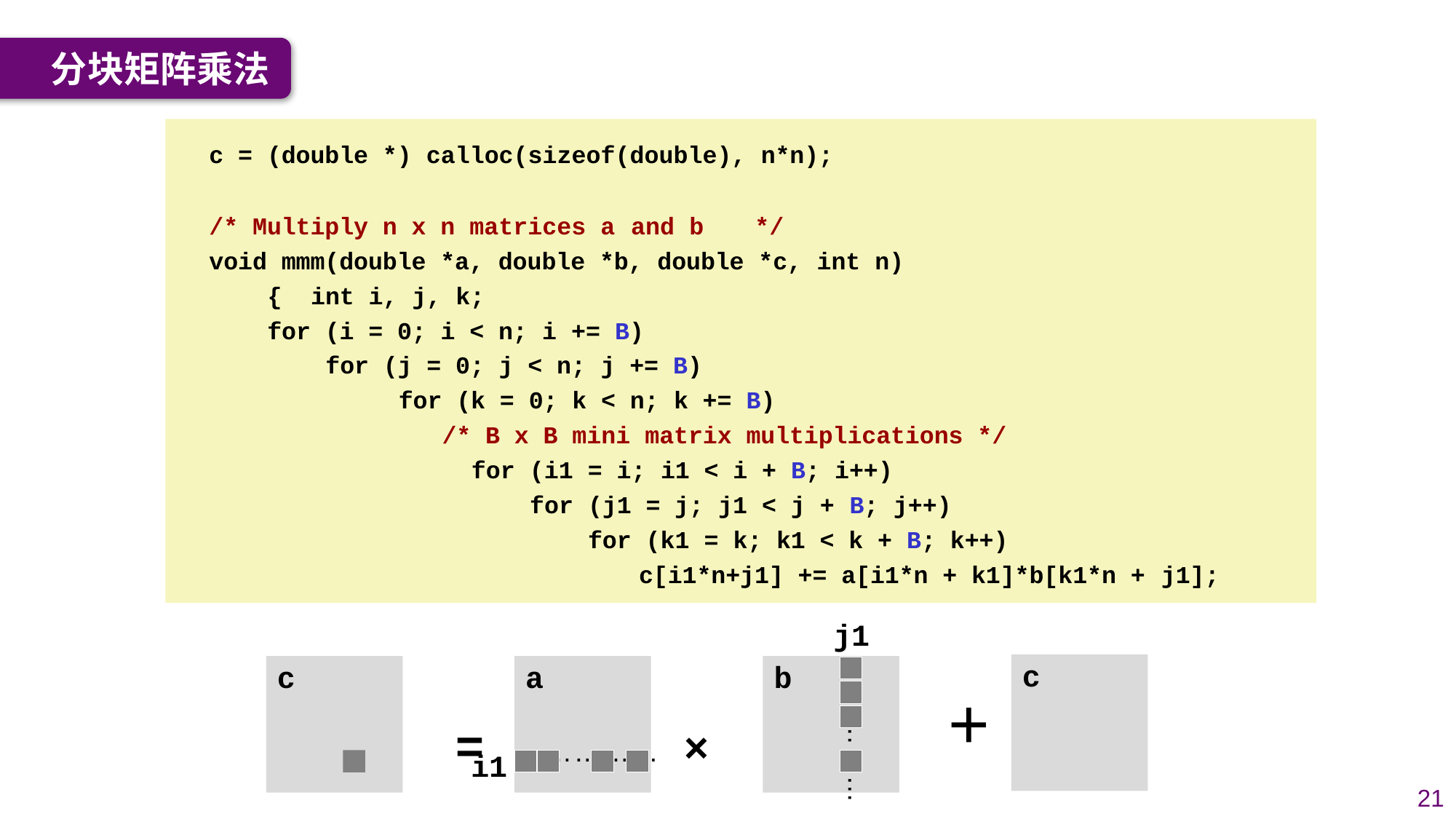

分块矩阵乘法

c = (double *) calloc(sizeof(double), n*n);

/* Multiply n x n matrices a and b	*/
void mmm(double *a, double *b, double *c, int n) {  int i, j, k;
for (i = 0; i < n; i += B)
    for (j = 0; j < n; j += B)
for (k = 0; k < n; k += B)
/* B x B mini matrix multiplications */  for (i1 = i; i1 < i + B; i++)
for (j1 = j; j1 < j + B; j++)
    for (k1 = k; k1 < k + B; k++)
c[i1*n+j1] += a[i1*n + k1]*b[k1*n + j1];
j1

c

c

a

b

= 	  ×
＋

…………
…………
i1

21